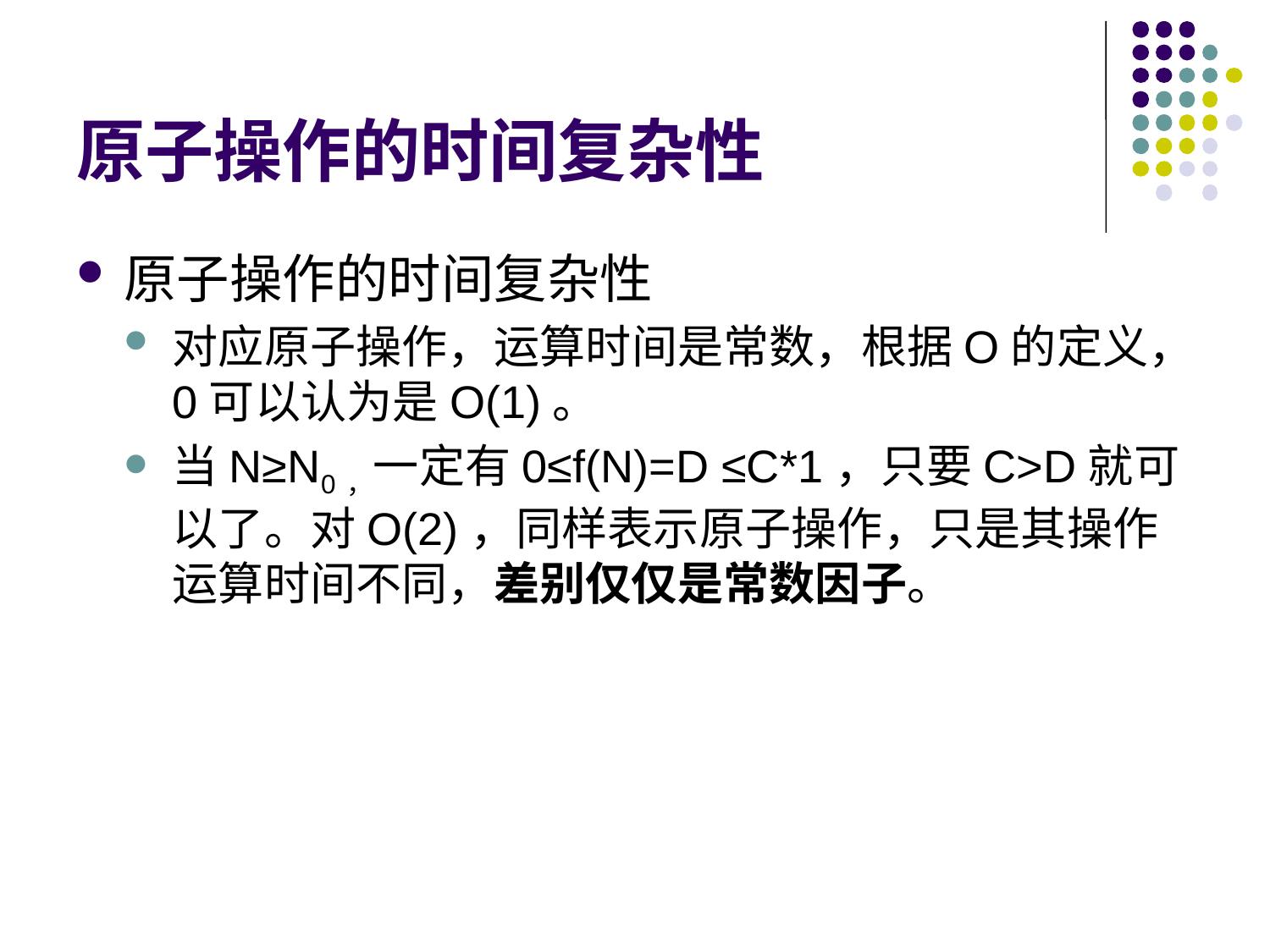

原子操作的时间复杂性
原子操作的时间复杂性
对应原子操作，运算时间是常数，根据O的定义，0可以认为是O(1)。
当N≥N0，一定有0≤f(N)=D ≤C*1，只要C>D就可以了。对O(2)，同样表示原子操作，只是其操作运算时间不同，差别仅仅是常数因子。